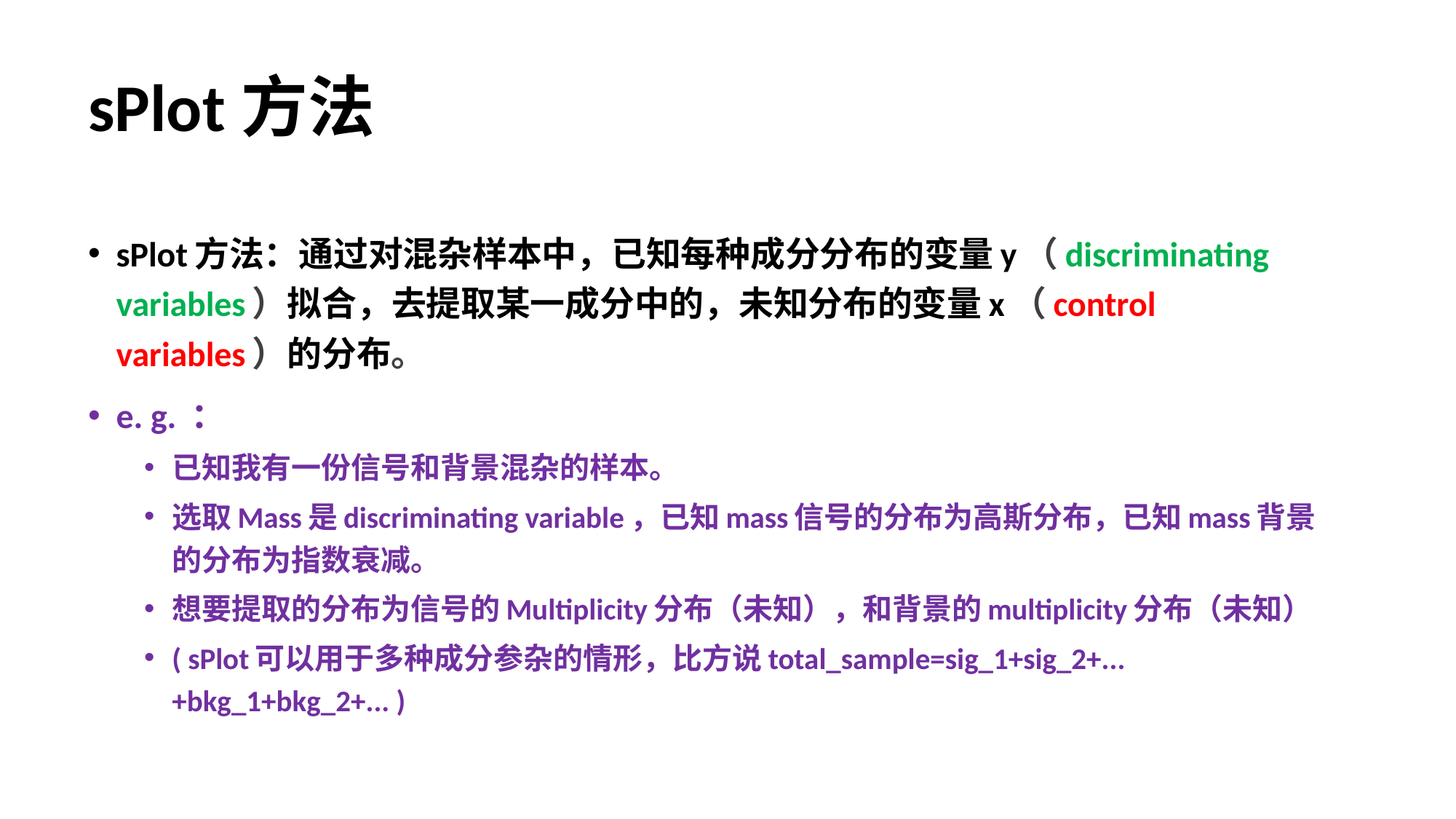

# sPlot方法
sPlot方法：通过对混杂样本中，已知每种成分分布的变量y（discriminating variables）拟合，去提取某一成分中的，未知分布的变量x（control variables）的分布。
e. g. ：
已知我有一份信号和背景混杂的样本。
选取Mass是discriminating variable，已知mass信号的分布为高斯分布，已知mass背景的分布为指数衰减。
想要提取的分布为信号的Multiplicity分布（未知），和背景的multiplicity分布（未知）
( sPlot可以用于多种成分参杂的情形，比方说total_sample=sig_1+sig_2+...+bkg_1+bkg_2+... )
2